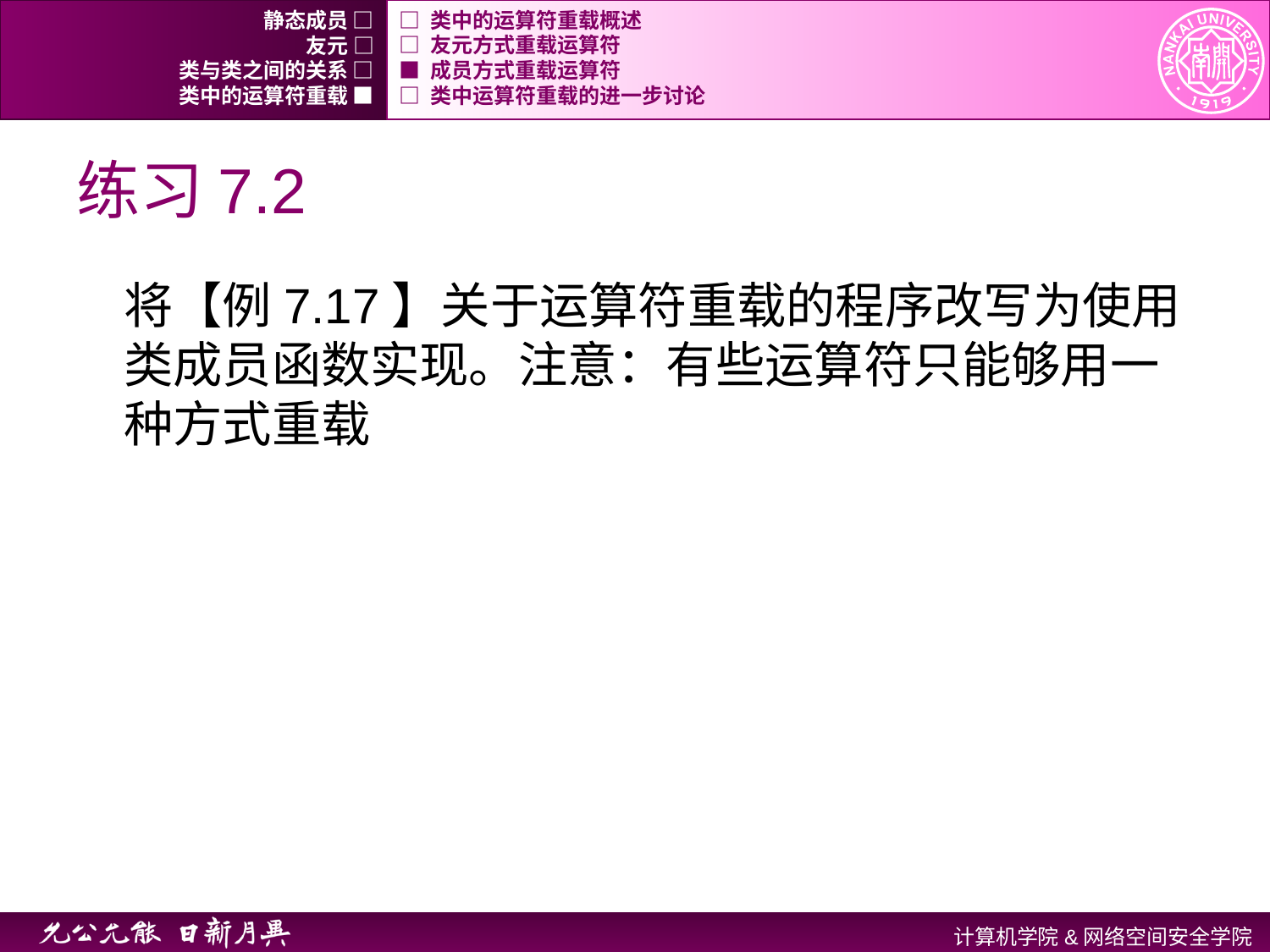

静态成员 □
□ 类中的运算符重载概述
友元 □
□ 友元方式重载运算符
类与类之间的关系 □
■ 成员方式重载运算符
类中的运算符重载 ■

□ 类中运算符重载的进一步讨论
# 练习7.2
将【例7.17】关于运算符重载的程序改写为使用类成员函数实现。注意：有些运算符只能够用一种方式重载